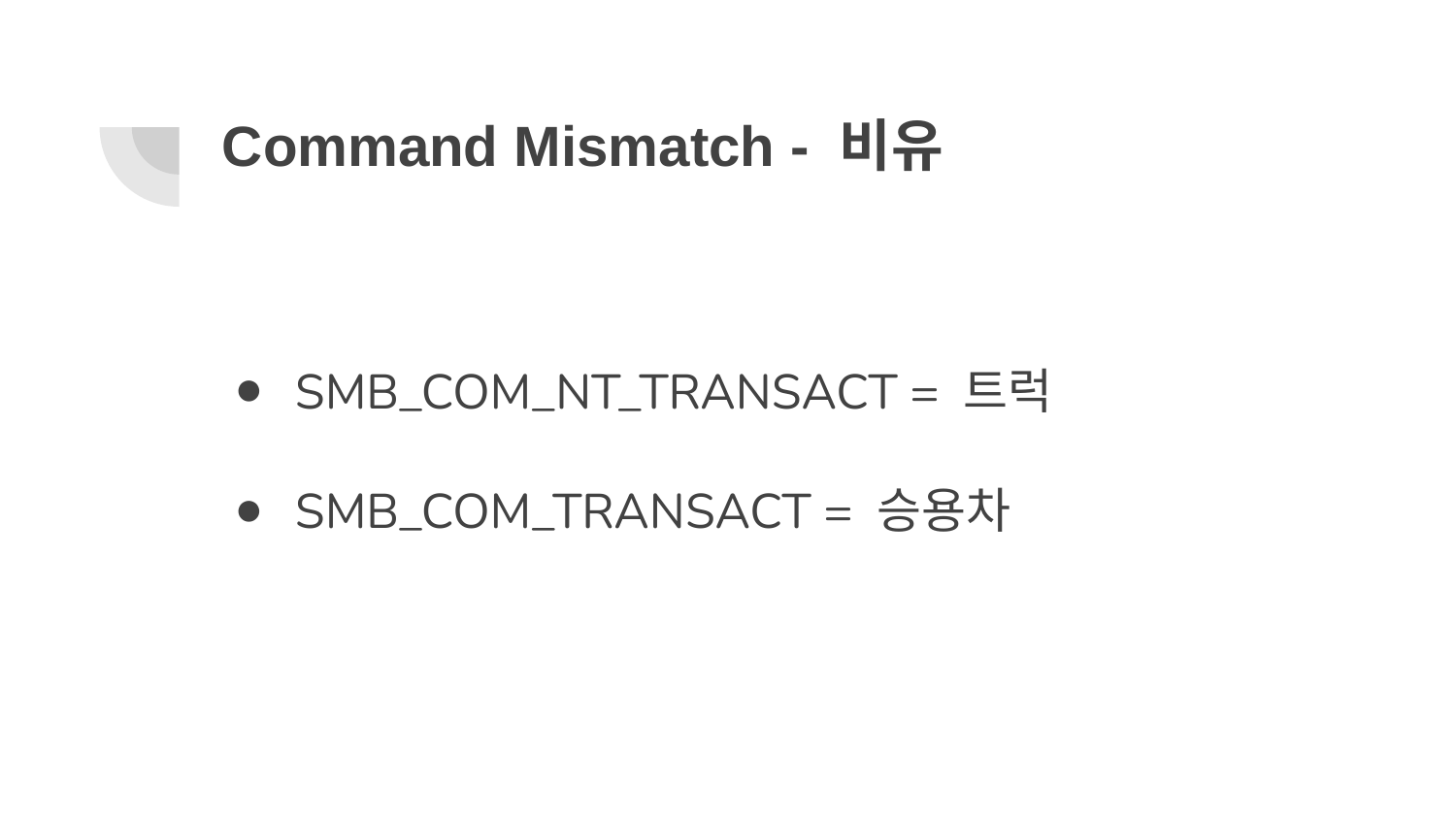

# Command Mismatch - 비유
SMB_COM_NT_TRANSACT = 트럭
SMB_COM_TRANSACT = 승용차